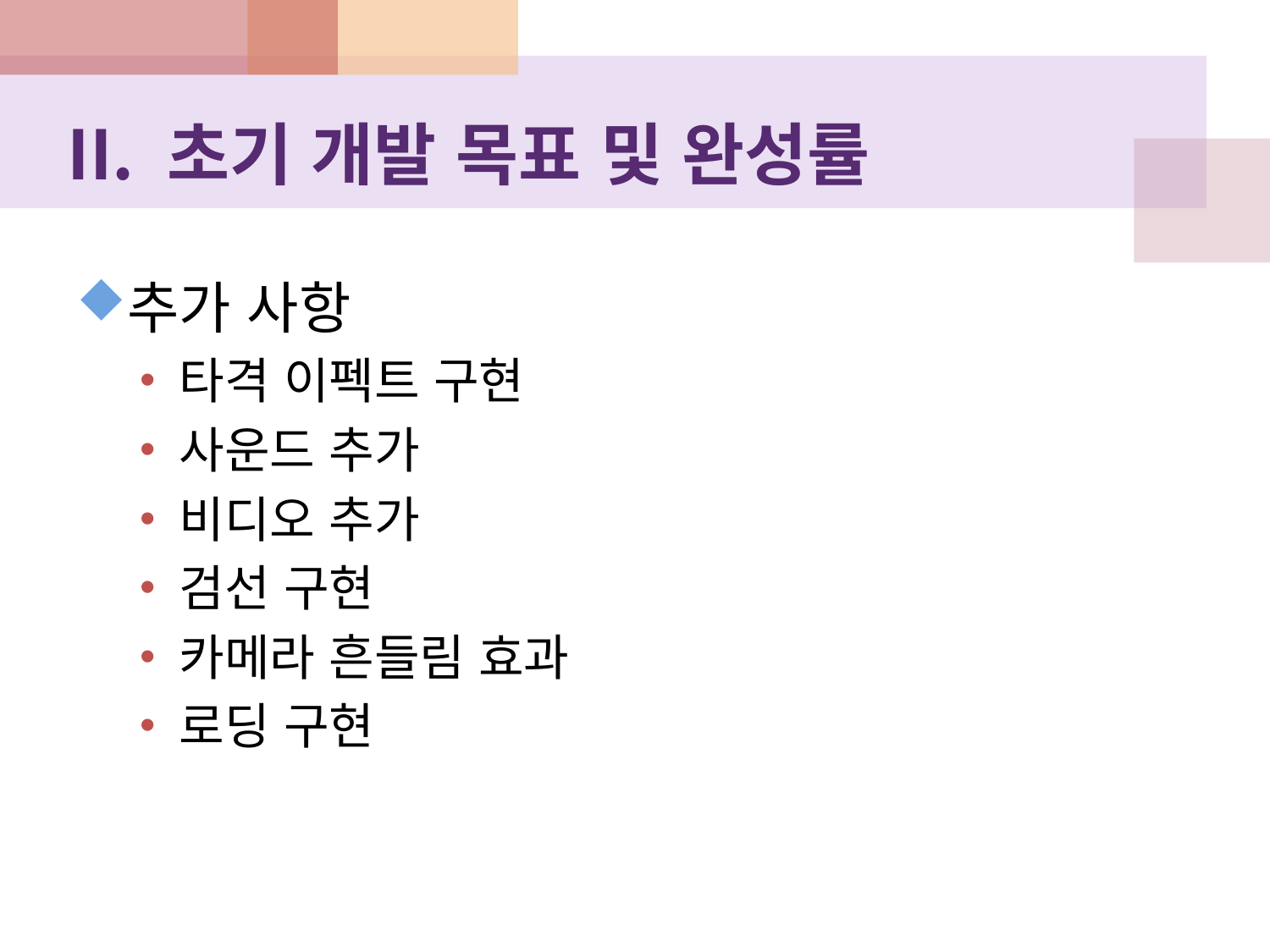

초기 개발 목표 및 완성률
추가 사항
타격 이펙트 구현
사운드 추가
비디오 추가
검선 구현
카메라 흔들림 효과
로딩 구현